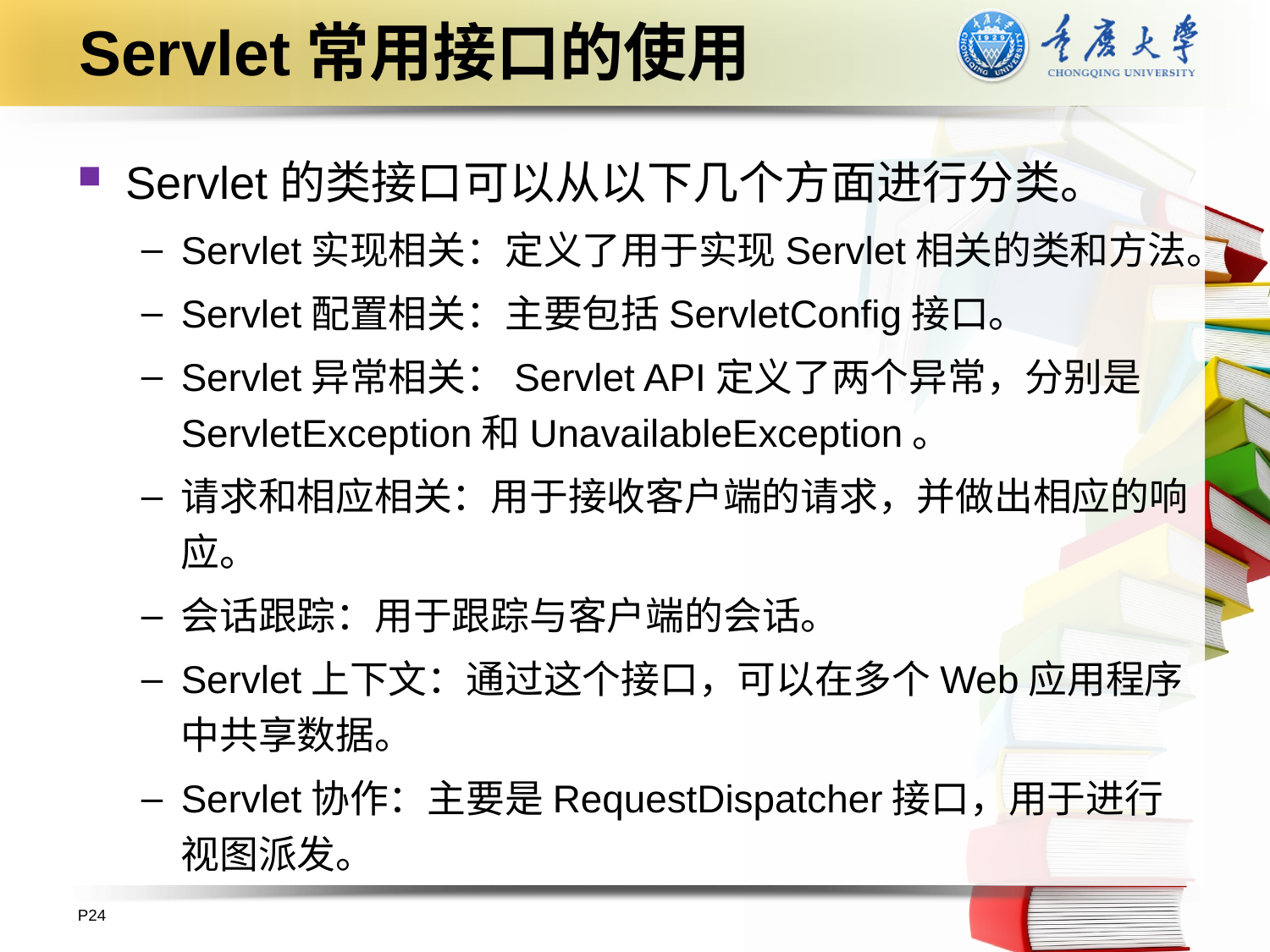

# Servlet常用接口的使用
Servlet的类接口可以从以下几个方面进行分类。
Servlet实现相关：定义了用于实现Servlet相关的类和方法。
Servlet配置相关：主要包括ServletConfig接口。
Servlet异常相关：Servlet API定义了两个异常，分别是ServletException和UnavailableException。
请求和相应相关：用于接收客户端的请求，并做出相应的响应。
会话跟踪：用于跟踪与客户端的会话。
Servlet上下文：通过这个接口，可以在多个Web应用程序中共享数据。
Servlet协作：主要是RequestDispatcher接口，用于进行视图派发。
P24